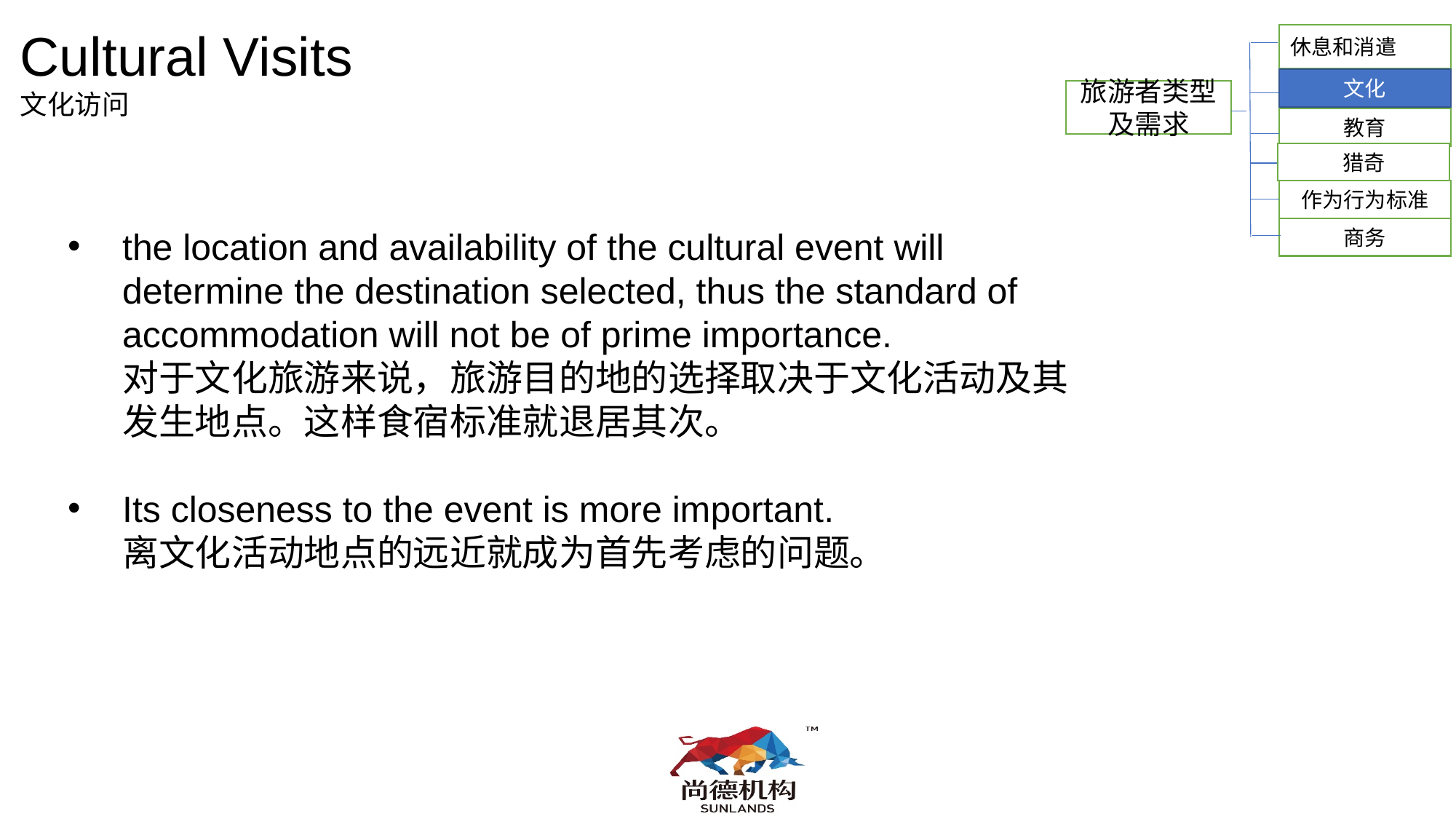

Cultural Visits
文化访问
休息和消遣
文化
旅游者类型及需求
教育
猎奇
作为行为标准
the location and availability of the cultural event will determine the destination selected, thus the standard of accommodation will not be of prime importance.
对于文化旅游来说，旅游目的地的选择取决于文化活动及其发生地点。这样食宿标准就退居其次。

Its closeness to the event is more important.
离文化活动地点的远近就成为首先考虑的问题。
商务